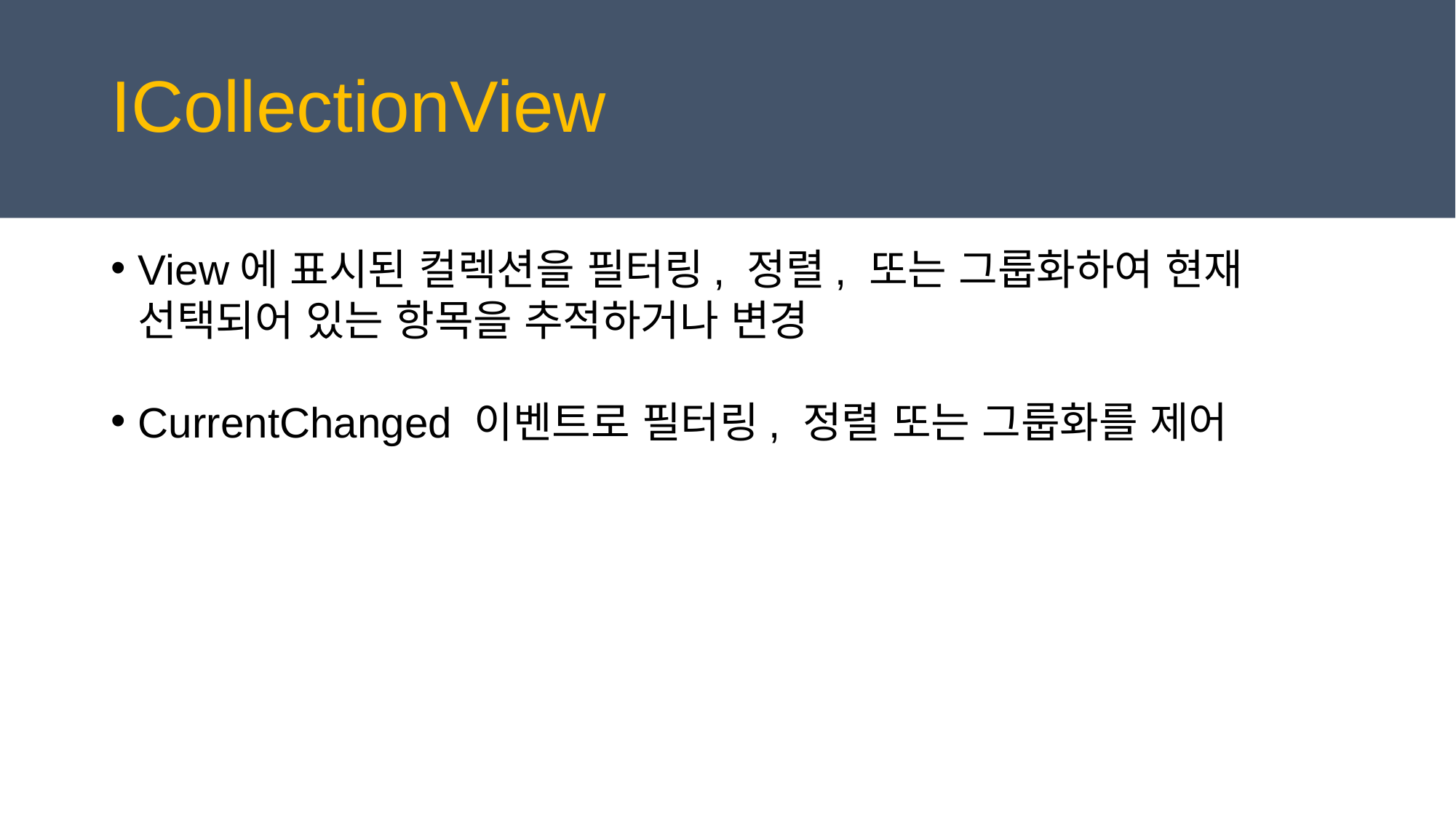

ICollectionView
View에 표시된 컬렉션을 필터링, 정렬, 또는 그룹화하여 현재 선택되어 있는 항목을 추적하거나 변경

CurrentChanged 이벤트로 필터링, 정렬 또는 그룹화를 제어